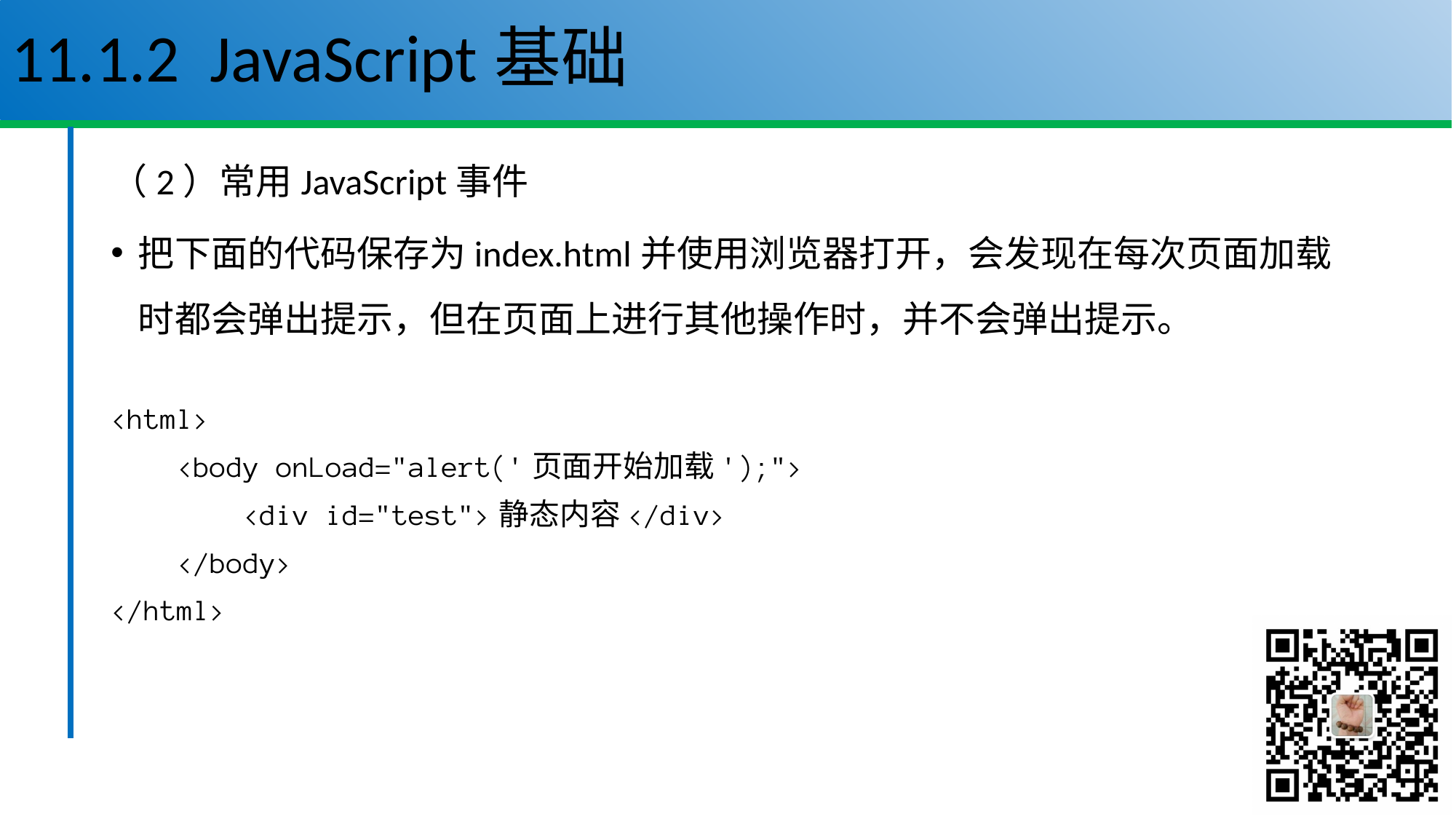

# 11.1.2  JavaScript基础
（2）常用JavaScript事件
把下面的代码保存为index.html并使用浏览器打开，会发现在每次页面加载时都会弹出提示，但在页面上进行其他操作时，并不会弹出提示。

<html>
    <body onLoad="alert('页面开始加载');">
        <div id="test">静态内容</div>
    </body>
</html>
14